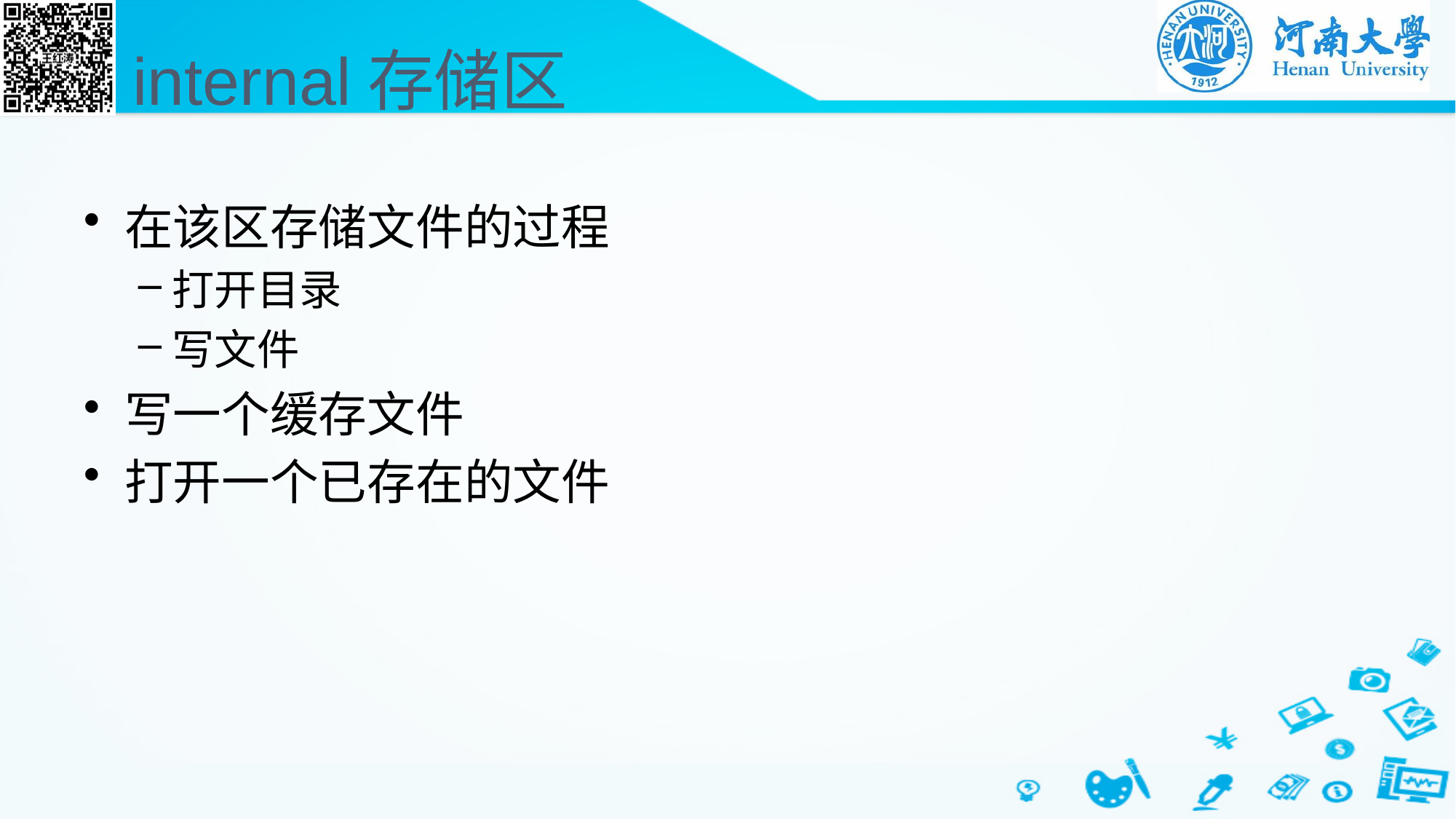

# internal存储区
在该区存储文件的过程
打开目录
写文件
写一个缓存文件
打开一个已存在的文件